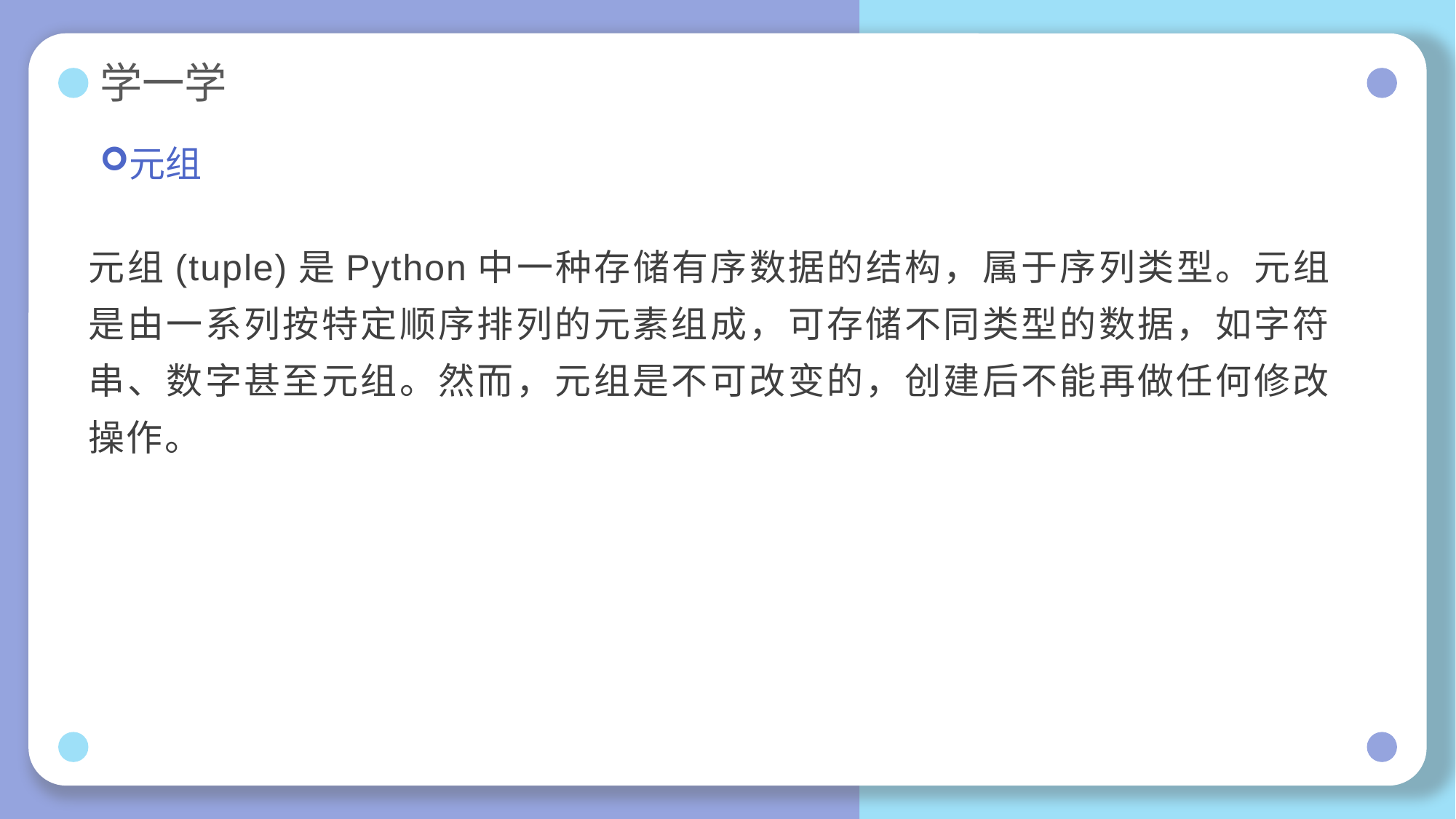

# 学一学
元组
元组(tuple)是Python中一种存储有序数据的结构，属于序列类型。元组是由一系列按特定顺序排列的元素组成，可存储不同类型的数据，如字符串、数字甚至元组。然而，元组是不可改变的，创建后不能再做任何修改操作。